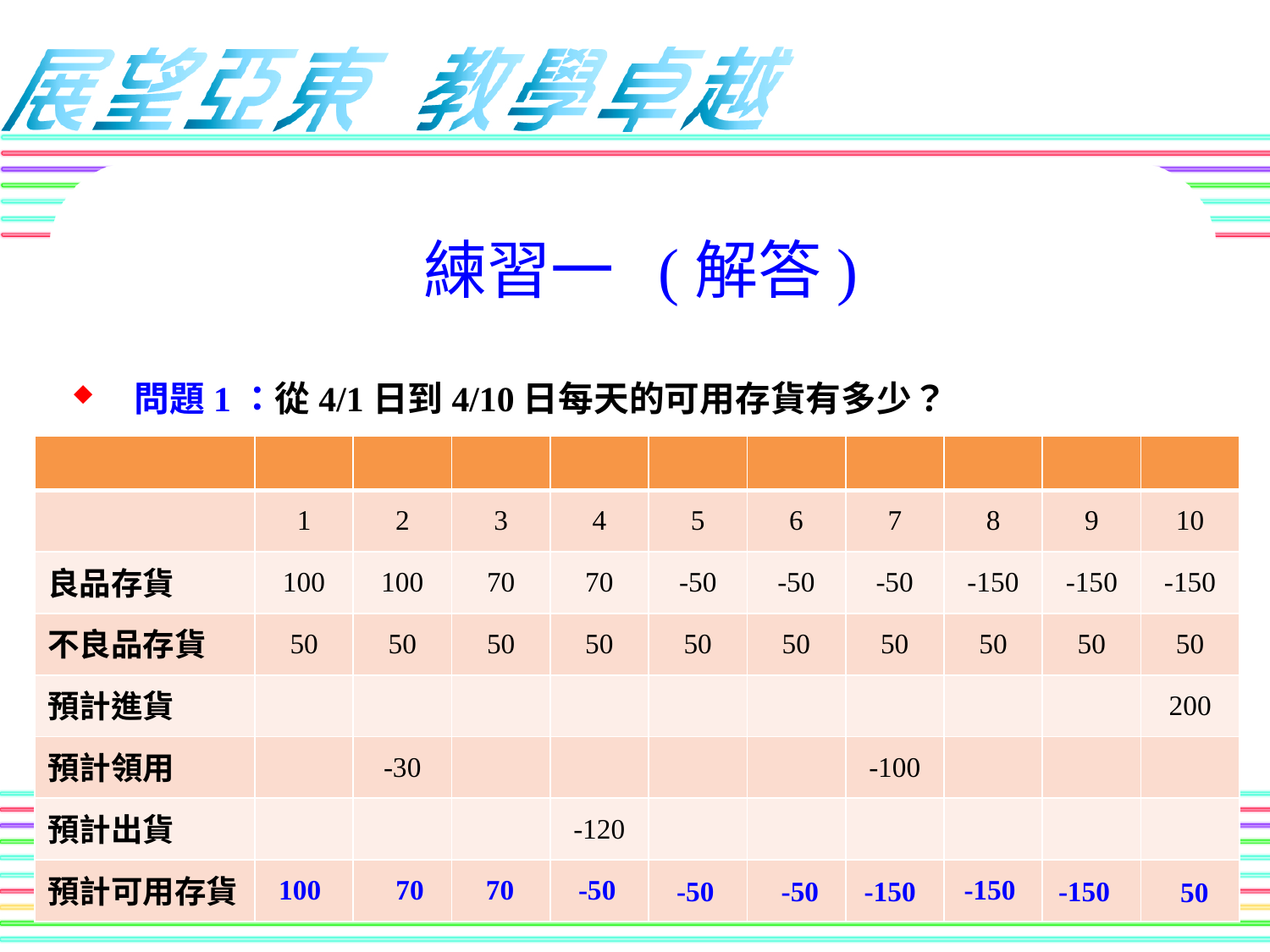

練習一  (解答)
問題1：從4/1日到4/10日每天的可用存貨有多少？
|  |  |  |  |  |  |  |  |  |  |  |
| --- | --- | --- | --- | --- | --- | --- | --- | --- | --- | --- |
|  | 1 | 2 | 3 | 4 | 5 | 6 | 7 | 8 | 9 | 10 |
| 良品存貨 | 100 | 100 | 70 | 70 | -50 | -50 | -50 | -150 | -150 | -150 |
| 不良品存貨 | 50 | 50 | 50 | 50 | 50 | 50 | 50 | 50 | 50 | 50 |
| 預計進貨 |  |  |  |  |  |  |  |  |  | 200 |
| 預計領用 |  | -30 |  |  |  |  | -100 |  |  |  |
| 預計出貨 |  |  |  | -120 |  |  |  |  |  |  |
| 預計可用存貨 |  |  |  |  |  |  |  |  |  |  |
100
70
-150
-50
70
-50
-50
-150
-150
50